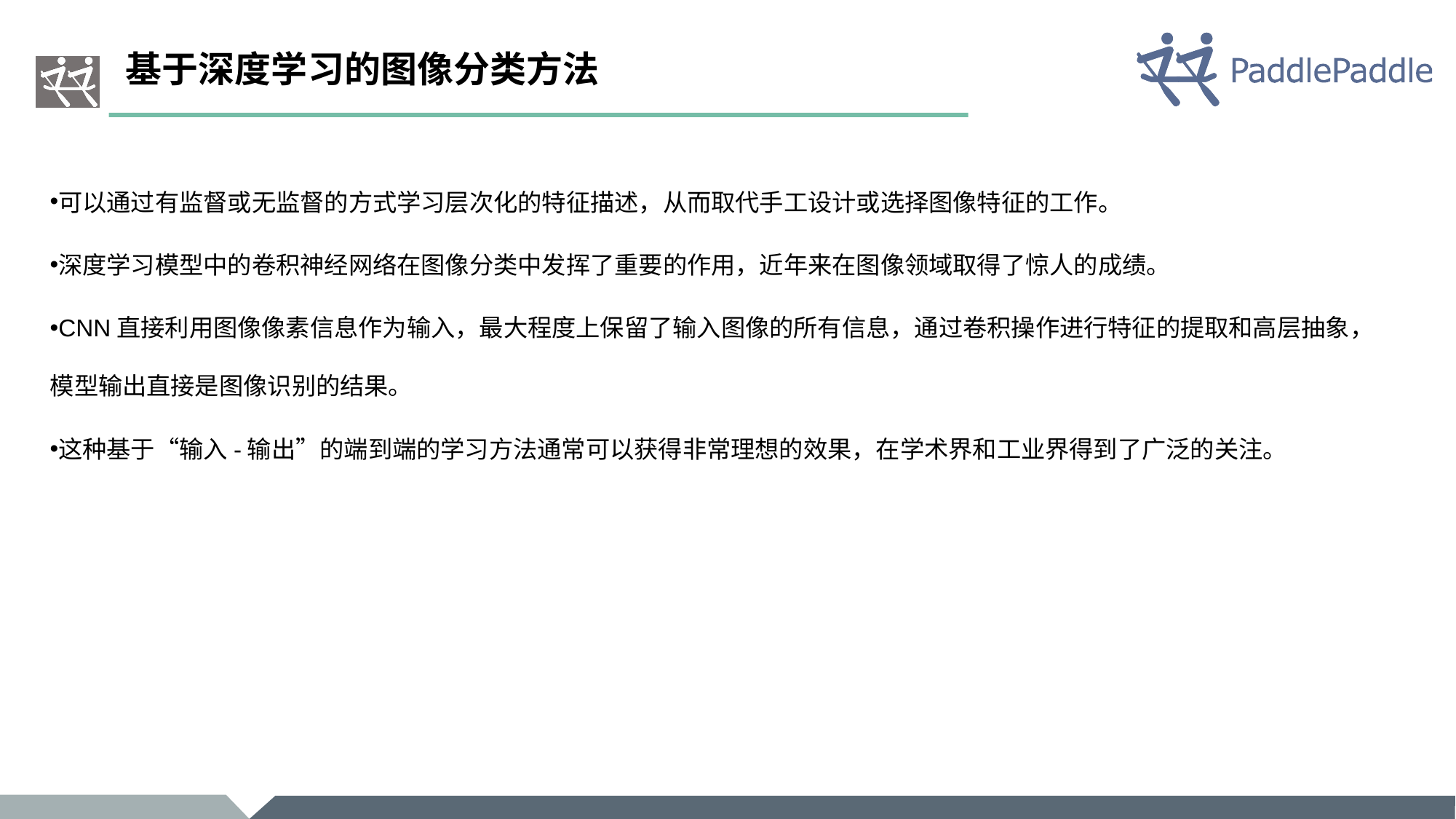

# 基于深度学习的图像分类方法
可以通过有监督或无监督的方式学习层次化的特征描述，从而取代手工设计或选择图像特征的工作。
深度学习模型中的卷积神经网络在图像分类中发挥了重要的作用，近年来在图像领域取得了惊人的成绩。
CNN直接利用图像像素信息作为输入，最大程度上保留了输入图像的所有信息，通过卷积操作进行特征的提取和高层抽象，模型输出直接是图像识别的结果。
这种基于“输入-输出”的端到端的学习方法通常可以获得非常理想的效果，在学术界和工业界得到了广泛的关注。